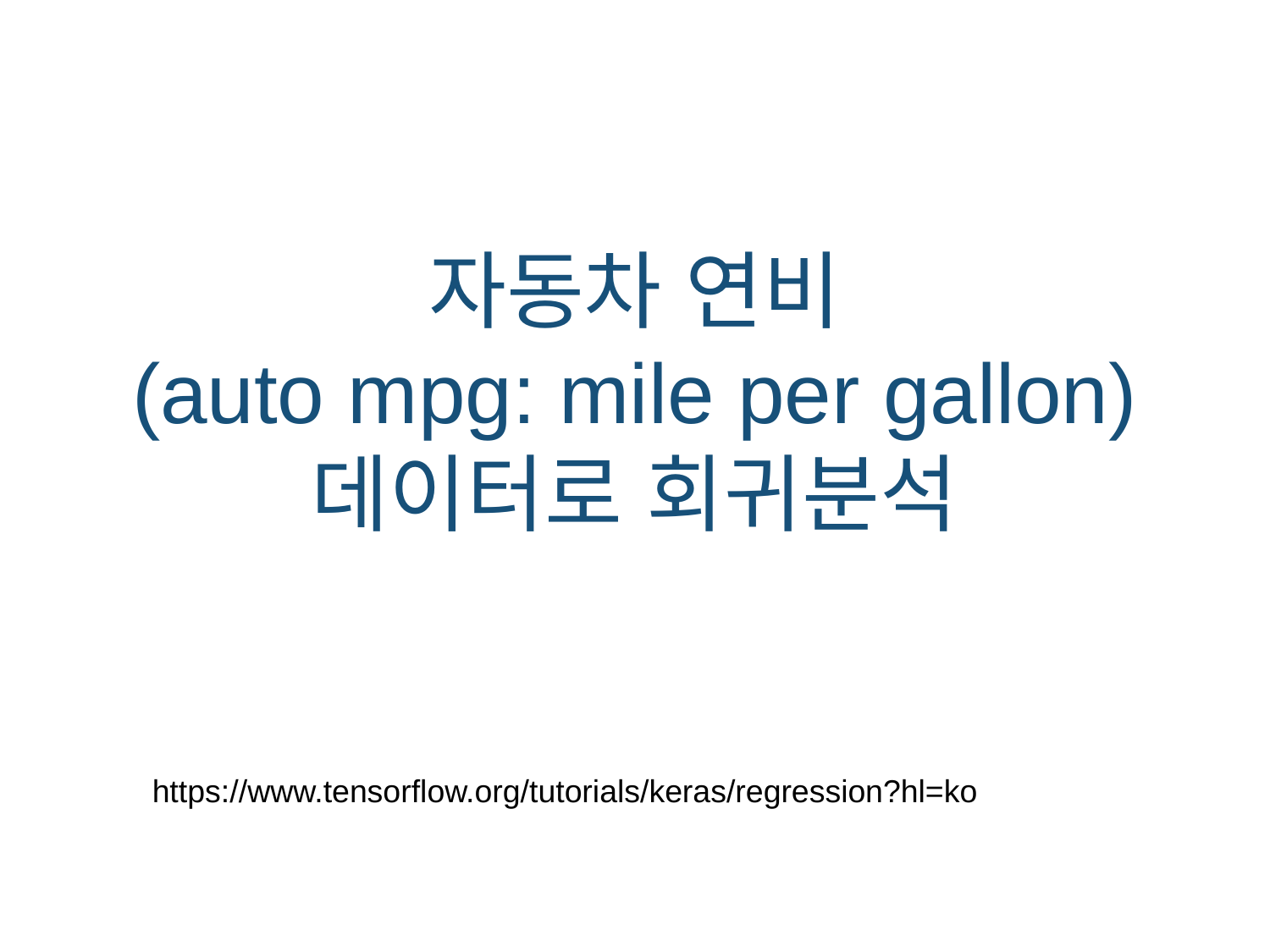

자동차 연비
(auto mpg: mile per gallon)
데이터로 회귀분석
https://www.tensorflow.org/tutorials/keras/regression?hl=ko